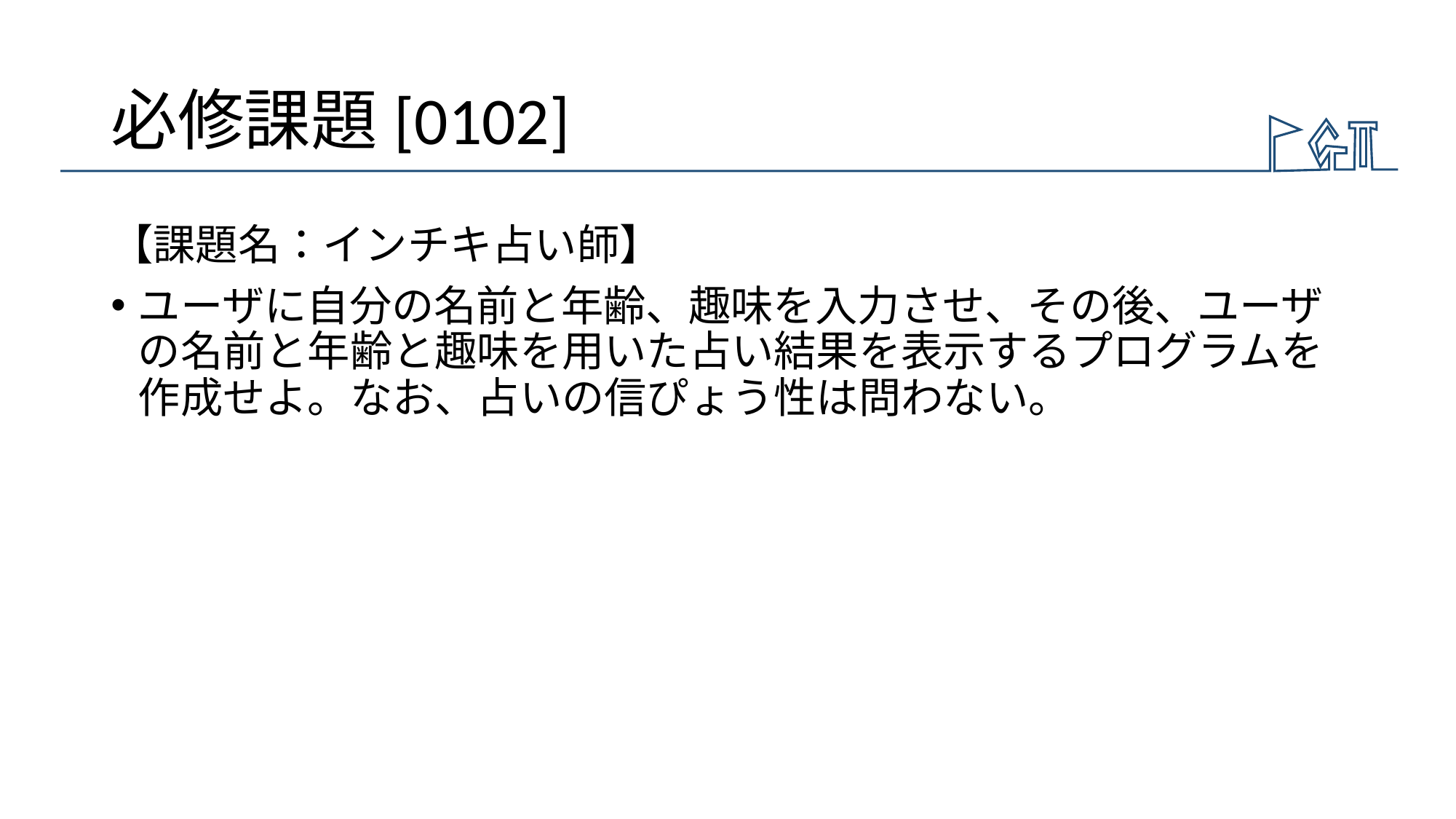

# 必修課題[0102]
【課題名：インチキ占い師】
ユーザに自分の名前と年齢、趣味を入力させ、その後、ユーザの名前と年齢と趣味を用いた占い結果を表示するプログラムを作成せよ。なお、占いの信ぴょう性は問わない。